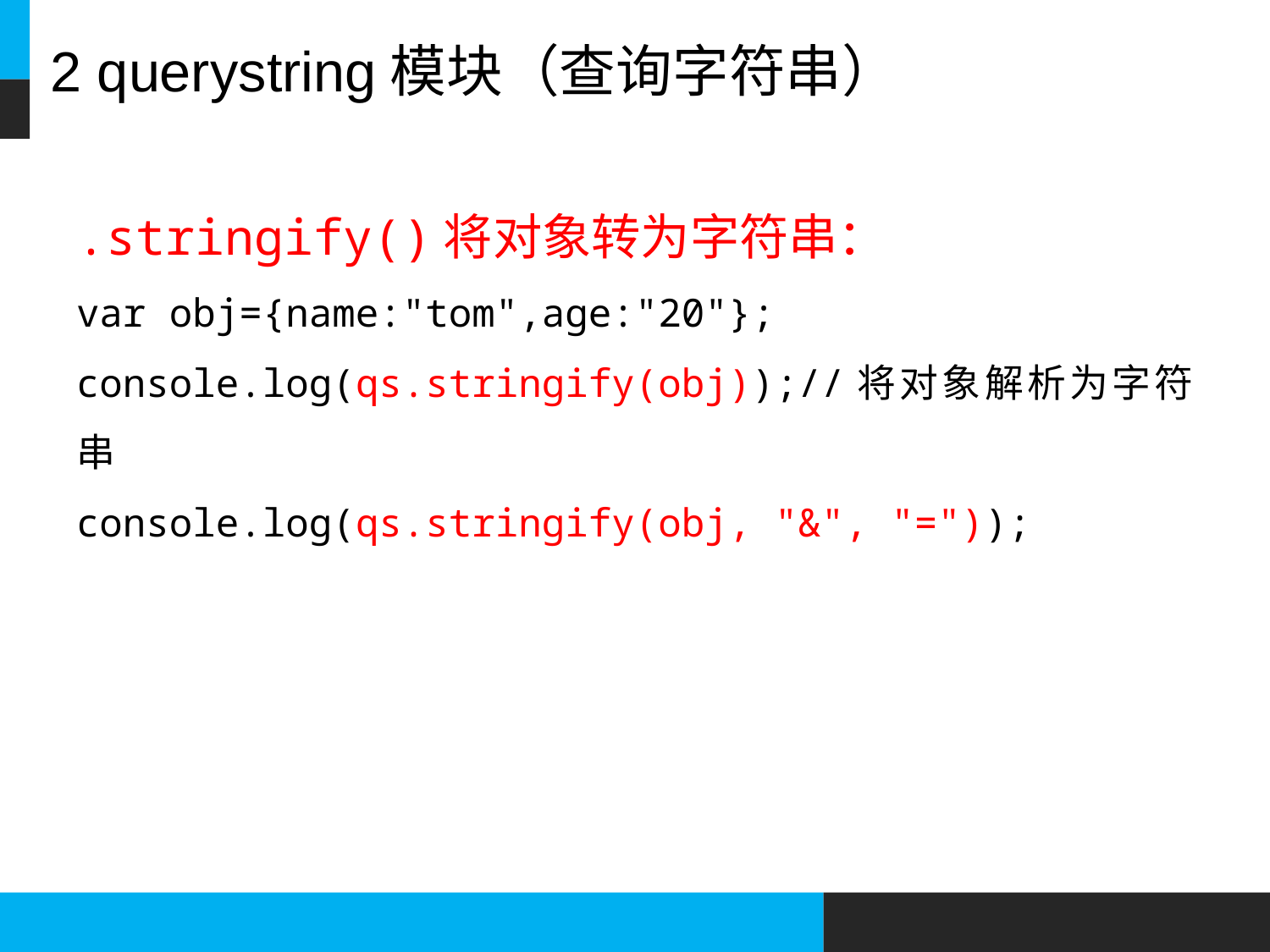

# 2 querystring模块（查询字符串）

.stringify()将对象转为字符串：
var obj={name:"tom",age:"20"};
console.log(qs.stringify(obj));//将对象解析为字符串
console.log(qs.stringify(obj, "&", "="));